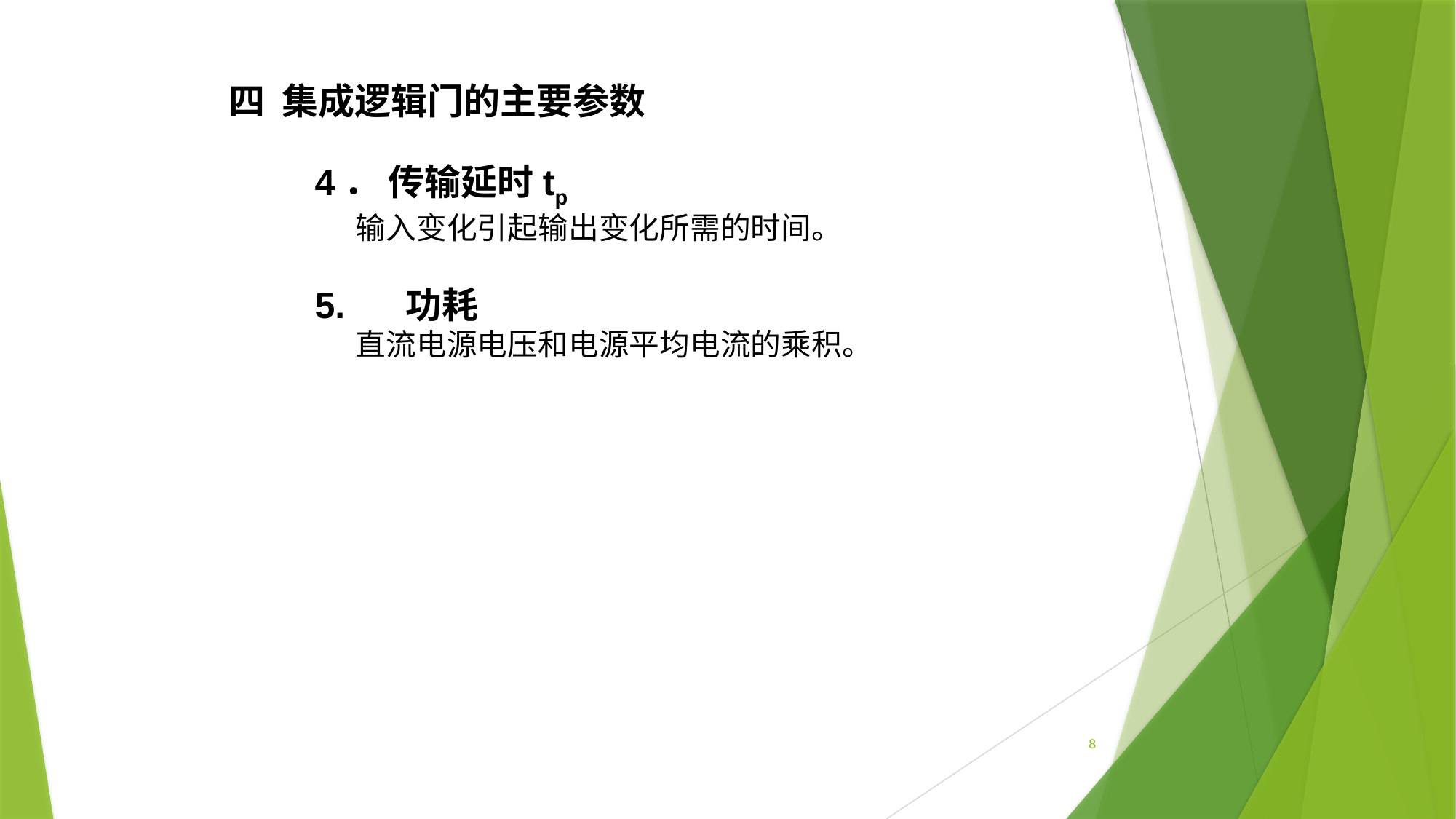

四  集成逻辑门的主要参数
4． 传输延时tp
	输入变化引起输出变化所需的时间。

5.	    功耗
	直流电源电压和电源平均电流的乘积。
8